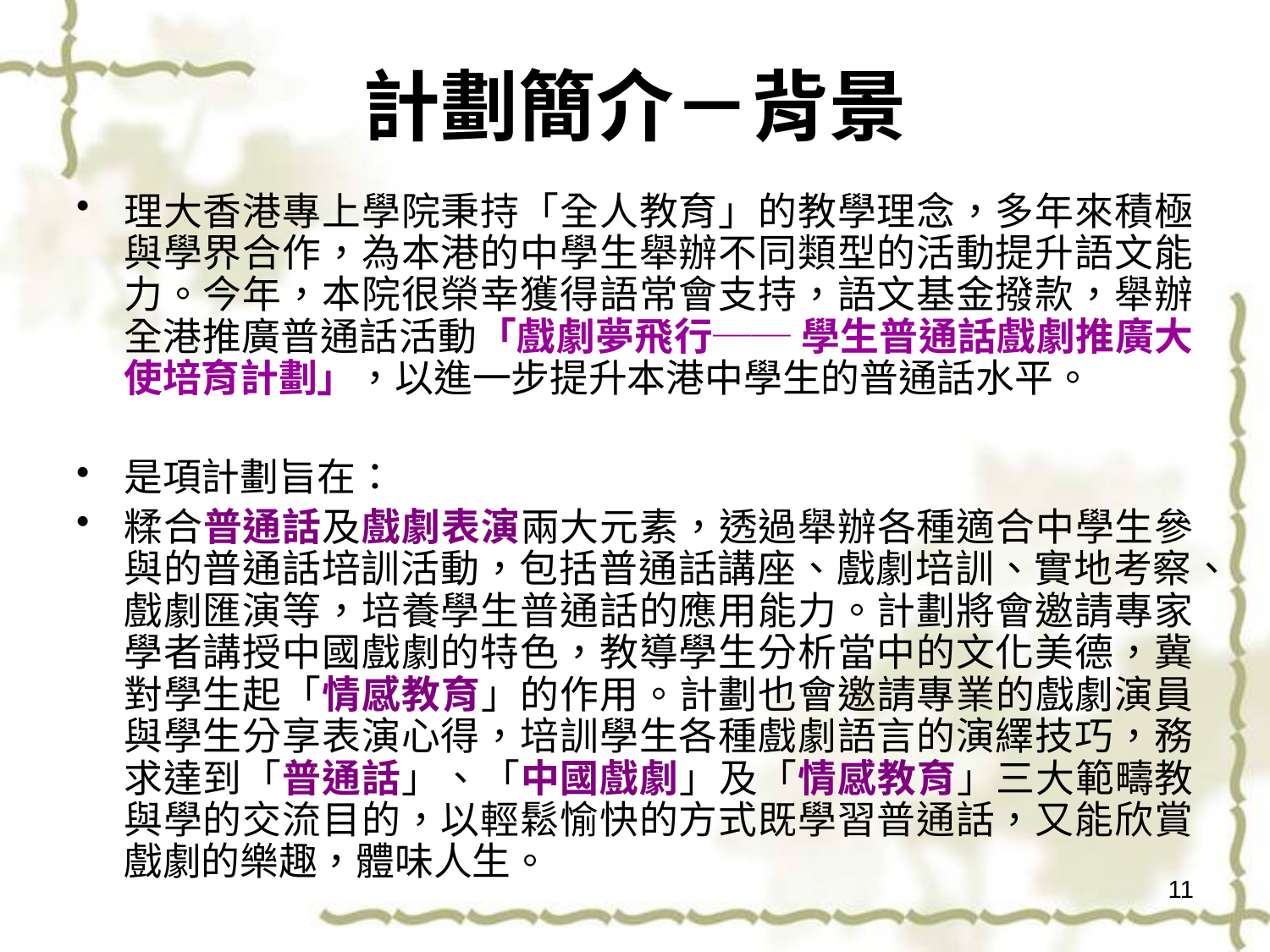

# 計劃簡介－背景
理大香港專上學院秉持「全人教育」的教學理念，多年來積極與學界合作，為本港的中學生舉辦不同類型的活動提升語文能力。今年，本院很榮幸獲得語常會支持，語文基金撥款，舉辦全港推廣普通話活動「戲劇夢飛行── 學生普通話戲劇推廣大使培育計劃」，以進一步提升本港中學生的普通話水平。

是項計劃旨在：
糅合普通話及戲劇表演兩大元素，透過舉辦各種適合中學生參與的普通話培訓活動，包括普通話講座、戲劇培訓、實地考察、戲劇匯演等，培養學生普通話的應用能力。計劃將會邀請專家學者講授中國戲劇的特色，教導學生分析當中的文化美德，冀對學生起「情感教育」的作用。計劃也會邀請專業的戲劇演員與學生分享表演心得，培訓學生各種戲劇語言的演繹技巧，務求達到「普通話」、「中國戲劇」及「情感教育」三大範疇教與學的交流目的，以輕鬆愉快的方式既學習普通話，又能欣賞戲劇的樂趣，體味人生。
11